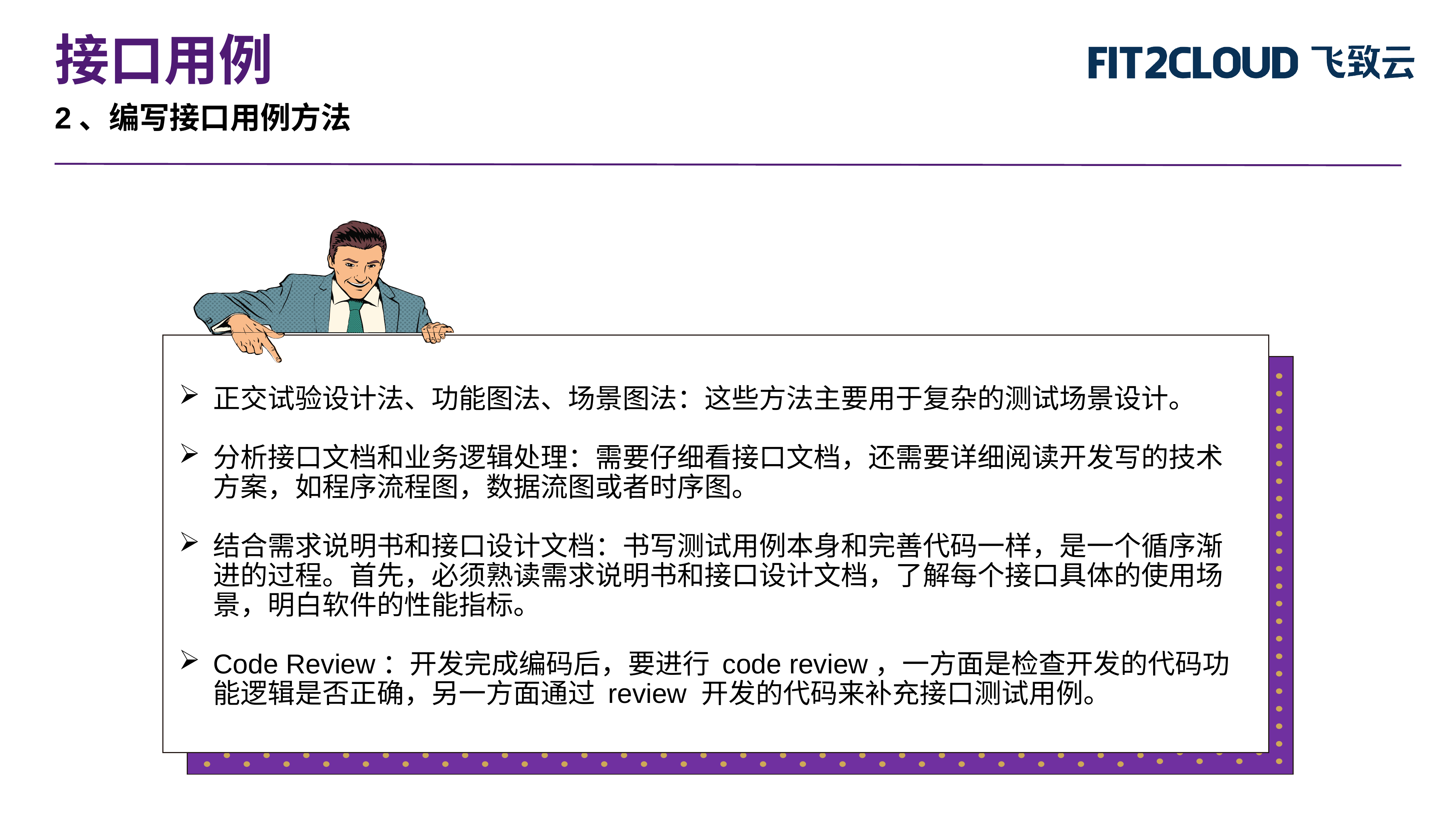

接口用例
2、编写接口用例方法

正交试验设计法、功能图法、场景图法：这些方法主要用于复杂的测试场景设计。

分析接口文档和业务逻辑处理：需要仔细看接口文档，还需要详细阅读开发写的技术方案，如程序流程图，数据流图或者时序图。

结合需求说明书和接口设计文档：书写测试用例本身和完善代码一样，是一个循序渐进的过程。首先，必须熟读需求说明书和接口设计文档，了解每个接口具体的使用场景，明白软件的性能指标。

Code Review：开发完成编码后，要进行 code review，一方面是检查开发的代码功能逻辑是否正确，另一方面通过 review 开发的代码来补充接口测试用例。